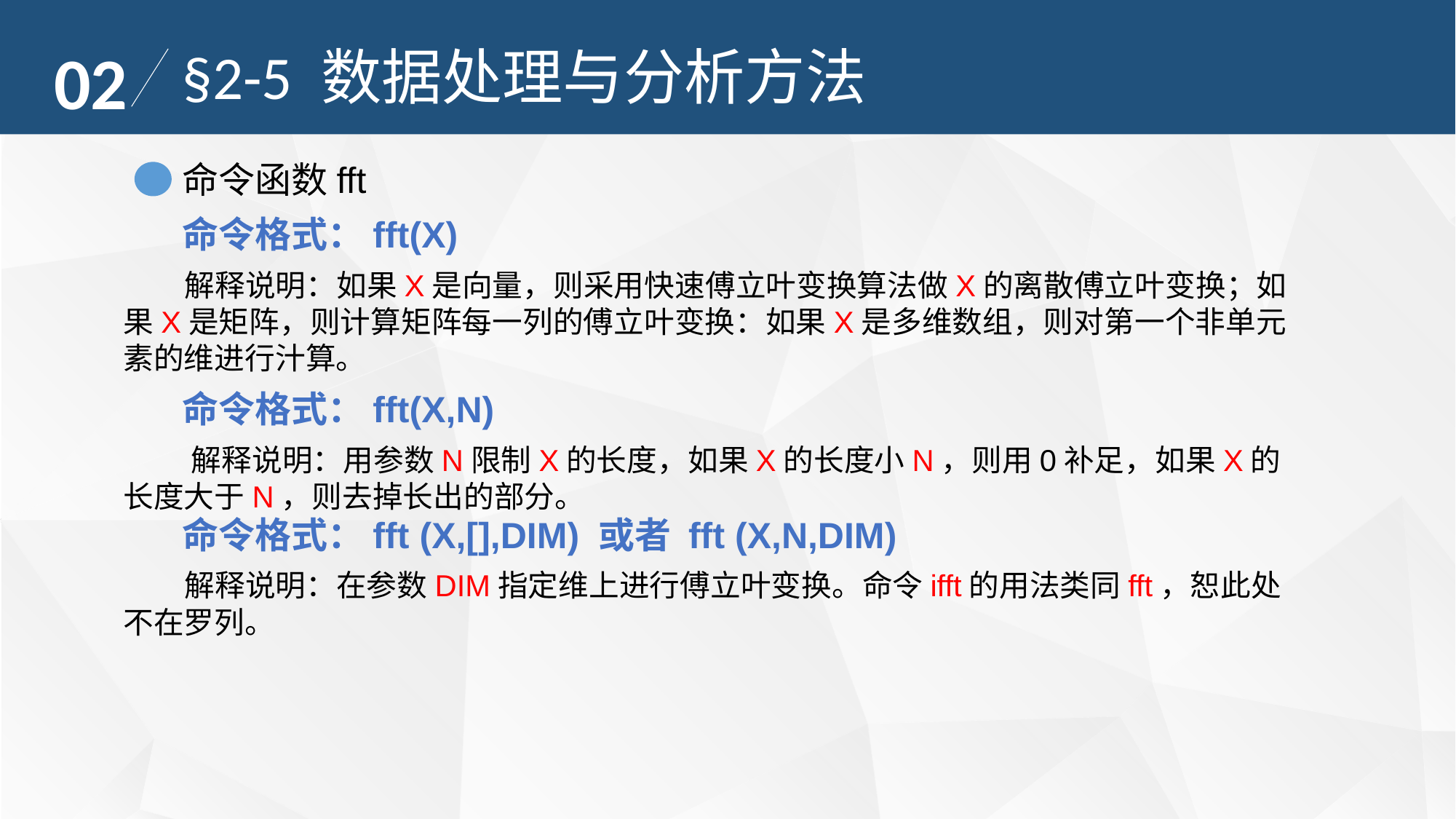

02
§2-5 数据处理与分析方法
命令函数fft

命令格式：fft(X)
        解释说明：如果X是向量，则采用快速傅立叶变换算法做X的离散傅立叶变换；如果X是矩阵，则计算矩阵每一列的傅立叶变换：如果X是多维数组，则对第一个非单元素的维进行汁算。
命令格式：fft(X,N)
         解释说明：用参数N限制X的长度，如果X的长度小N，则用0补足，如果X的长度大于N，则去掉长出的部分。
命令格式：fft (X,[],DIM) 或者 fft (X,N,DIM)
        解释说明：在参数DIM指定维上进行傅立叶变换。命令ifft的用法类同fft，恕此处不在罗列。